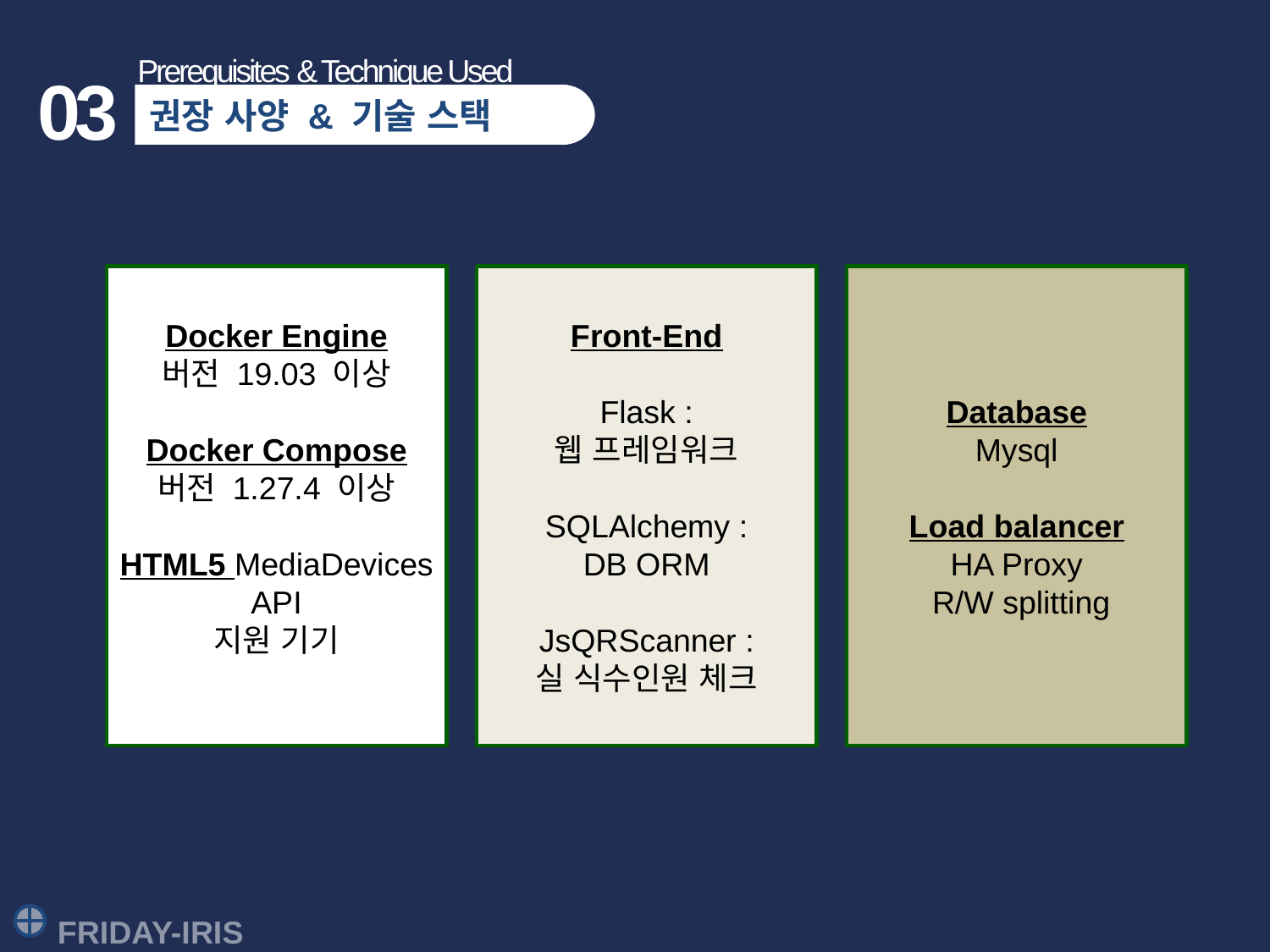

Prerequisites & Technique Used
03

권장 사양 & 기술 스택
Docker Engine
버전 19.03 이상

Docker Compose
버전 1.27.4 이상

HTML5 MediaDevices API
지원 기기

Front-End

Flask :
웹 프레임워크

SQLAlchemy :
DB ORM

JsQRScanner :
실 식수인원 체크
Database
Mysql

Load balancer
HA Proxy
 R/W splitting

FRIDAY-IRIS